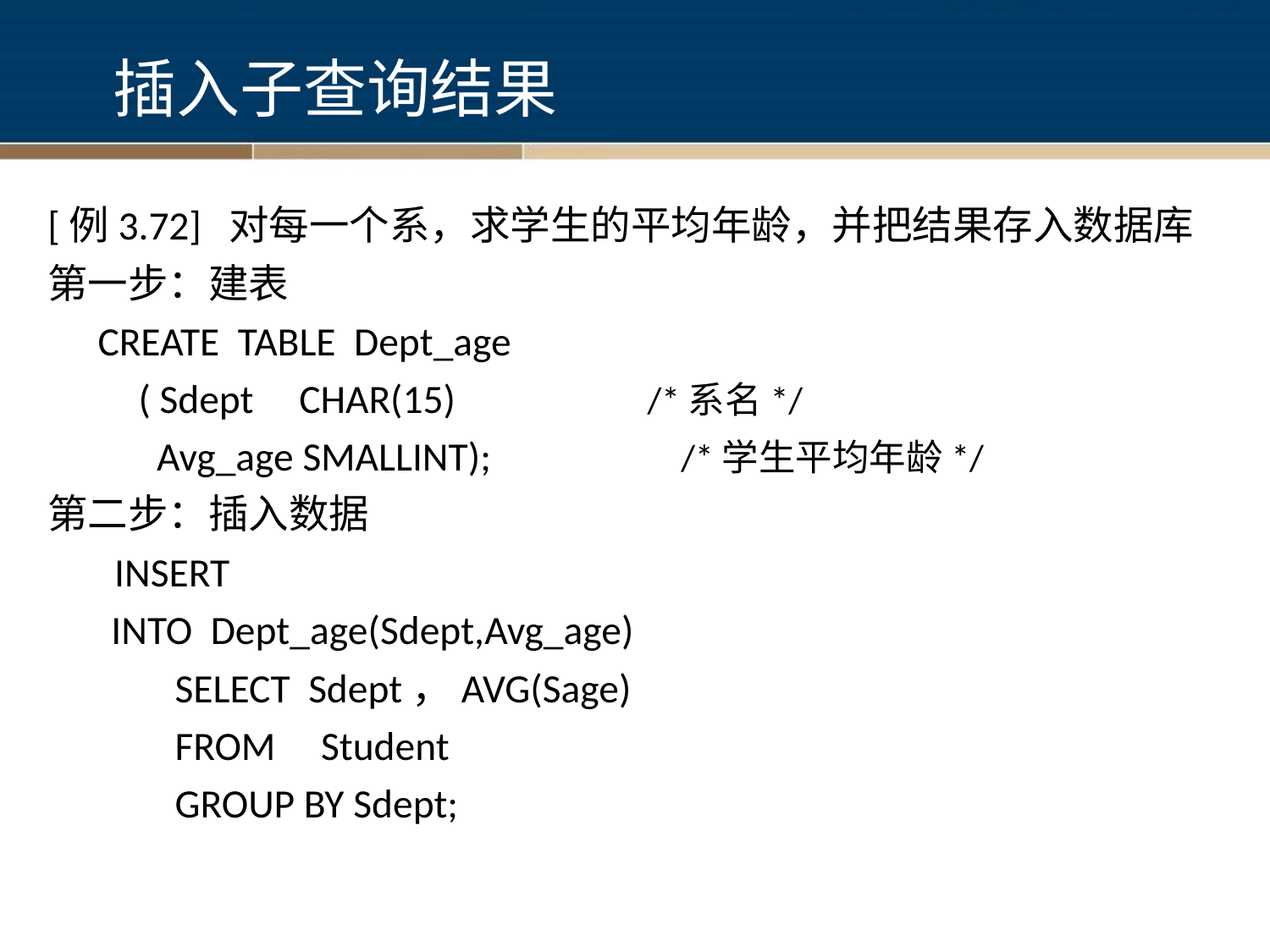

插入子查询结果
[例3.72]  对每一个系，求学生的平均年龄，并把结果存入数据库
第一步：建表
      CREATE  TABLE  Dept_age
          ( Sdept     CHAR(15)                     /*系名*/
            Avg_age SMALLINT);          	/*学生平均年龄*/
第二步：插入数据
        INSERT
       INTO  Dept_age(Sdept,Avg_age)
              SELECT  Sdept，AVG(Sage)
              FROM     Student
              GROUP BY Sdept;